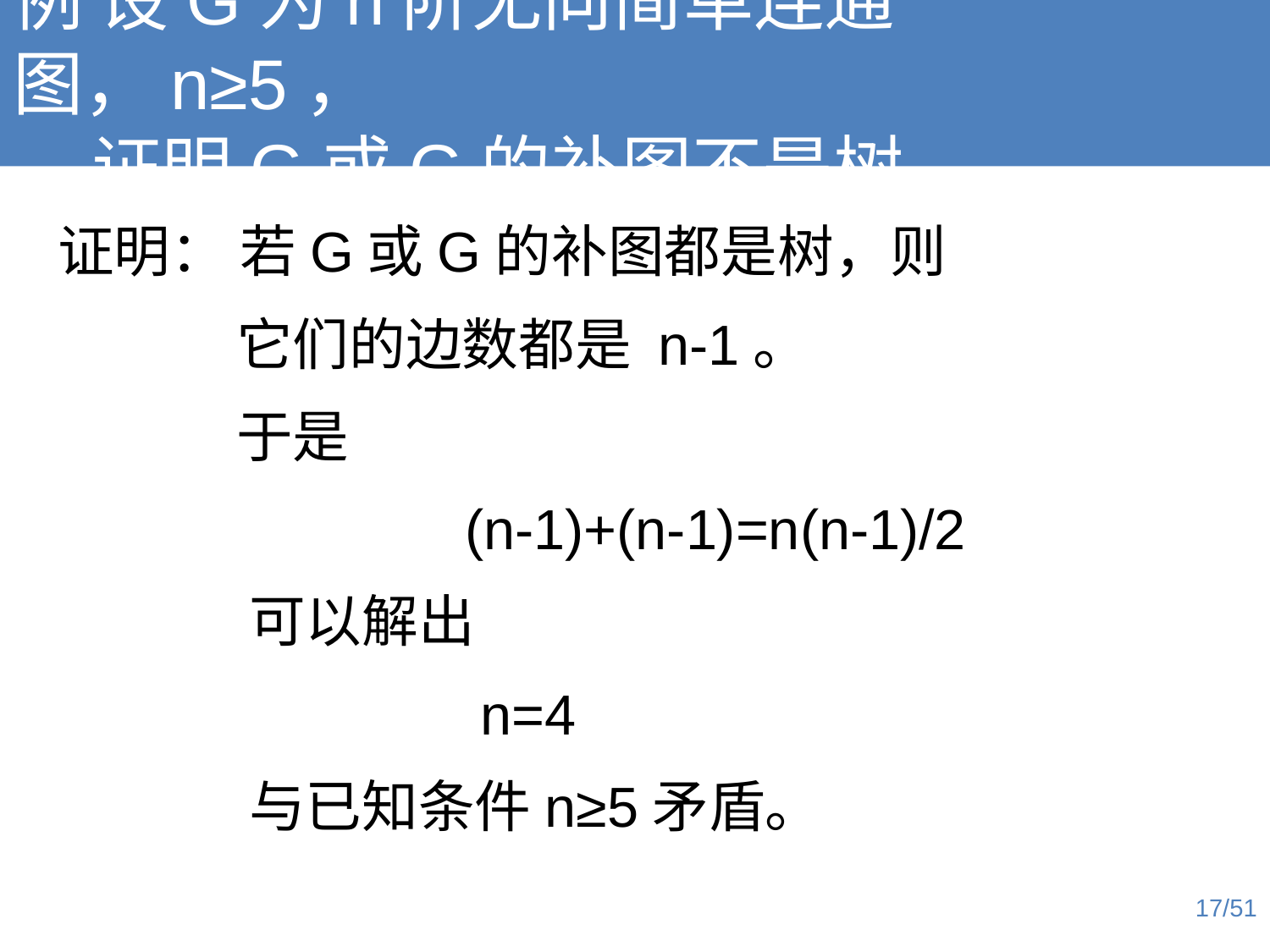

例 设G为n阶无向简单连通图，n≥5，
     证明G或G的补图不是树。
证明： 若G或G的补图都是树，则
             它们的边数都是 n-1。
             于是
                          (n-1)+(n-1)=n(n-1)/2
              可以解出
                           n=4
              与已知条件n≥5矛盾。

17/51